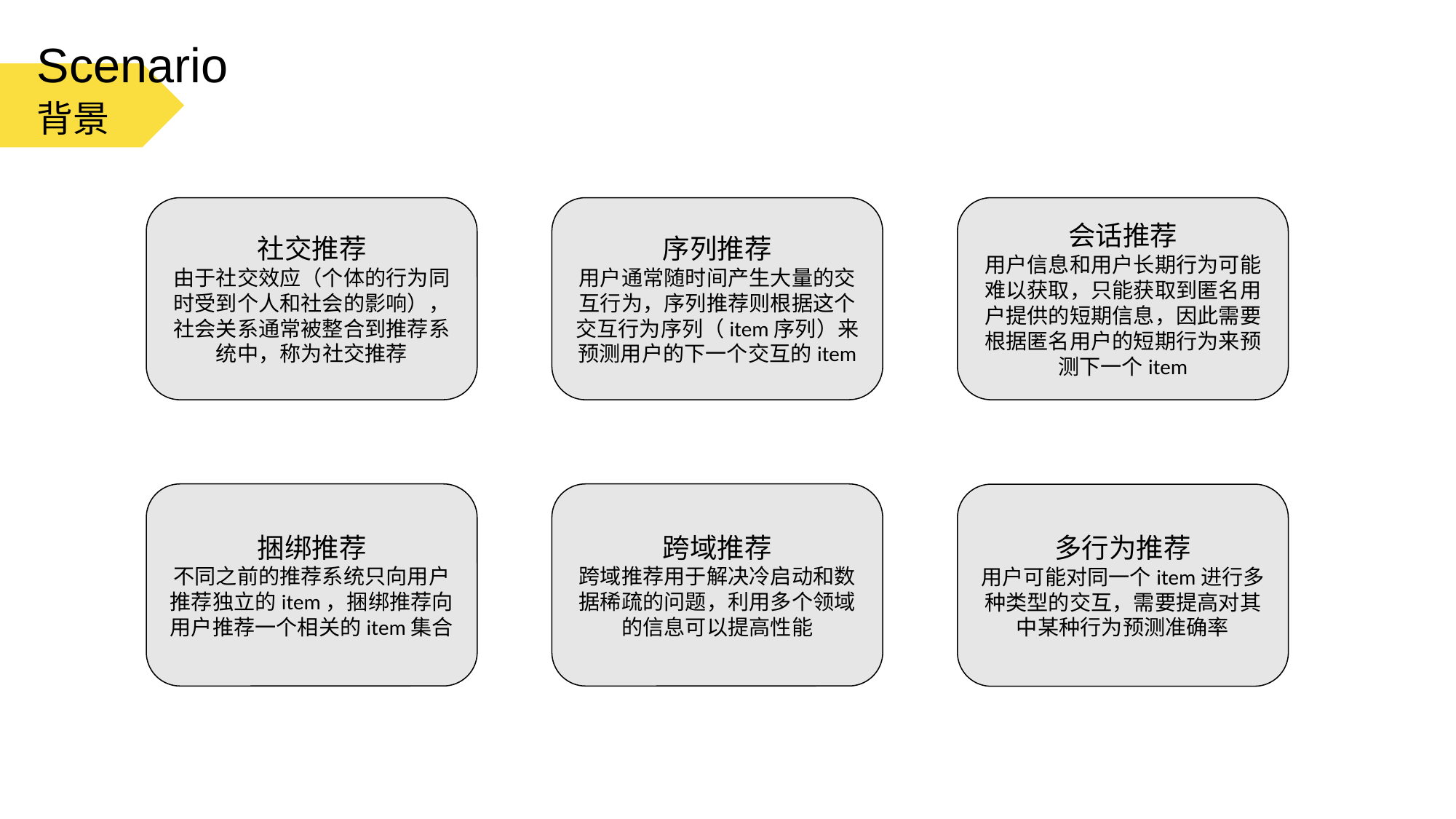

Scenario
背景

社交推荐
由于社交效应（个体的行为同时受到个人和社会的影响），社会关系通常被整合到推荐系统中，称为社交推荐
序列推荐
用户通常随时间产生大量的交互行为，序列推荐则根据这个交互行为序列（item序列）来预测用户的下一个交互的item
会话推荐
用户信息和用户长期行为可能难以获取，只能获取到匿名用户提供的短期信息，因此需要根据匿名用户的短期行为来预测下一个item
捆绑推荐
不同之前的推荐系统只向用户推荐独立的item，捆绑推荐向用户推荐一个相关的item集合
跨域推荐
跨域推荐用于解决冷启动和数据稀疏的问题，利用多个领域的信息可以提高性能
多行为推荐
用户可能对同一个item进行多种类型的交互，需要提高对其中某种行为预测准确率